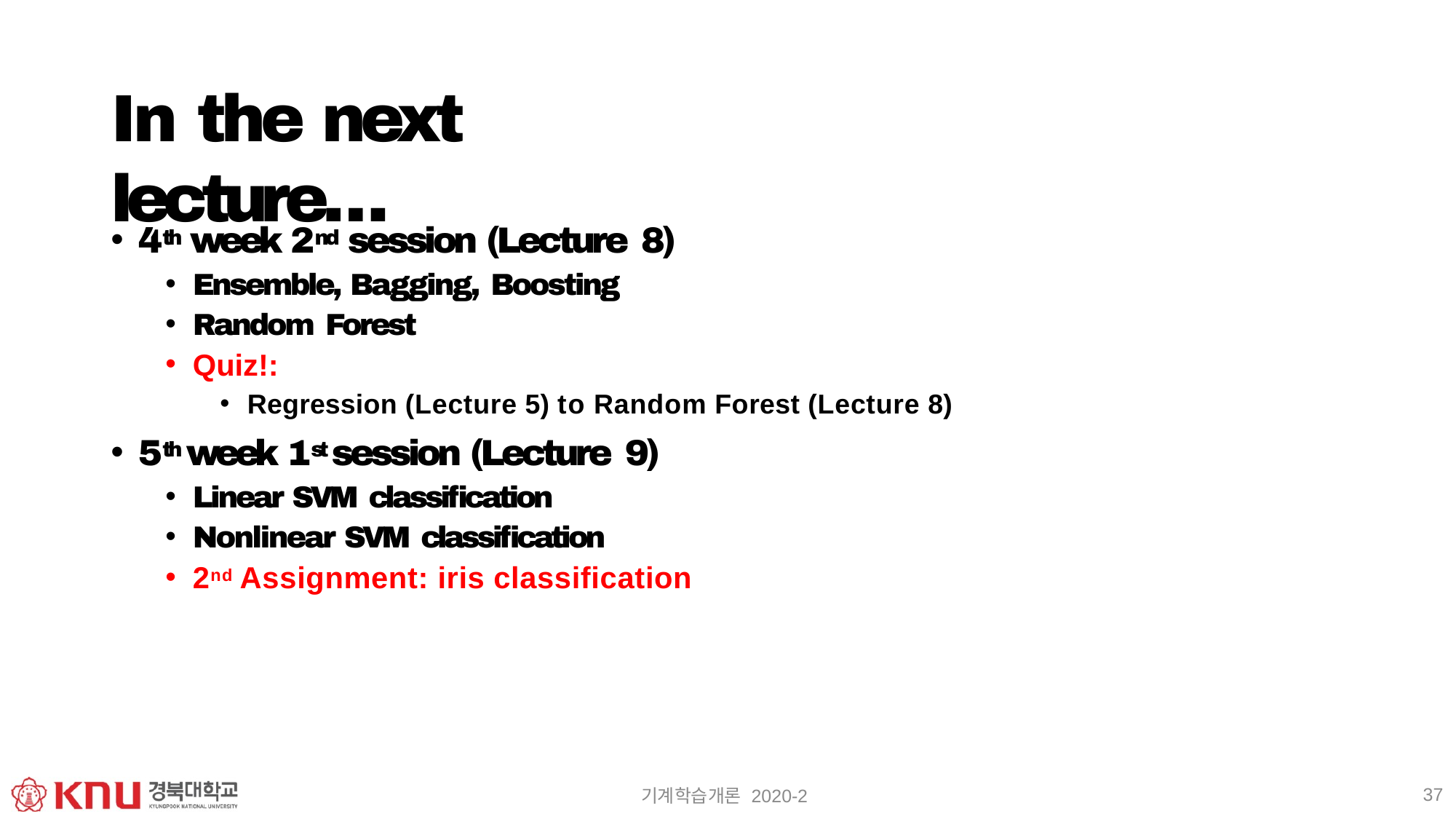

# In the next lecture…
4th  week 2nd  session (Lecture 8)
Ensemble, Bagging, Boosting
Random Forest
Quiz!:
Regression (Lecture 5) to Random Forest (Lecture 8)
5th week 1st session (Lecture 9)
Linear SVM classification
Nonlinear SVM classification
2nd Assignment: iris classification
37
기계학습개론 2020-2